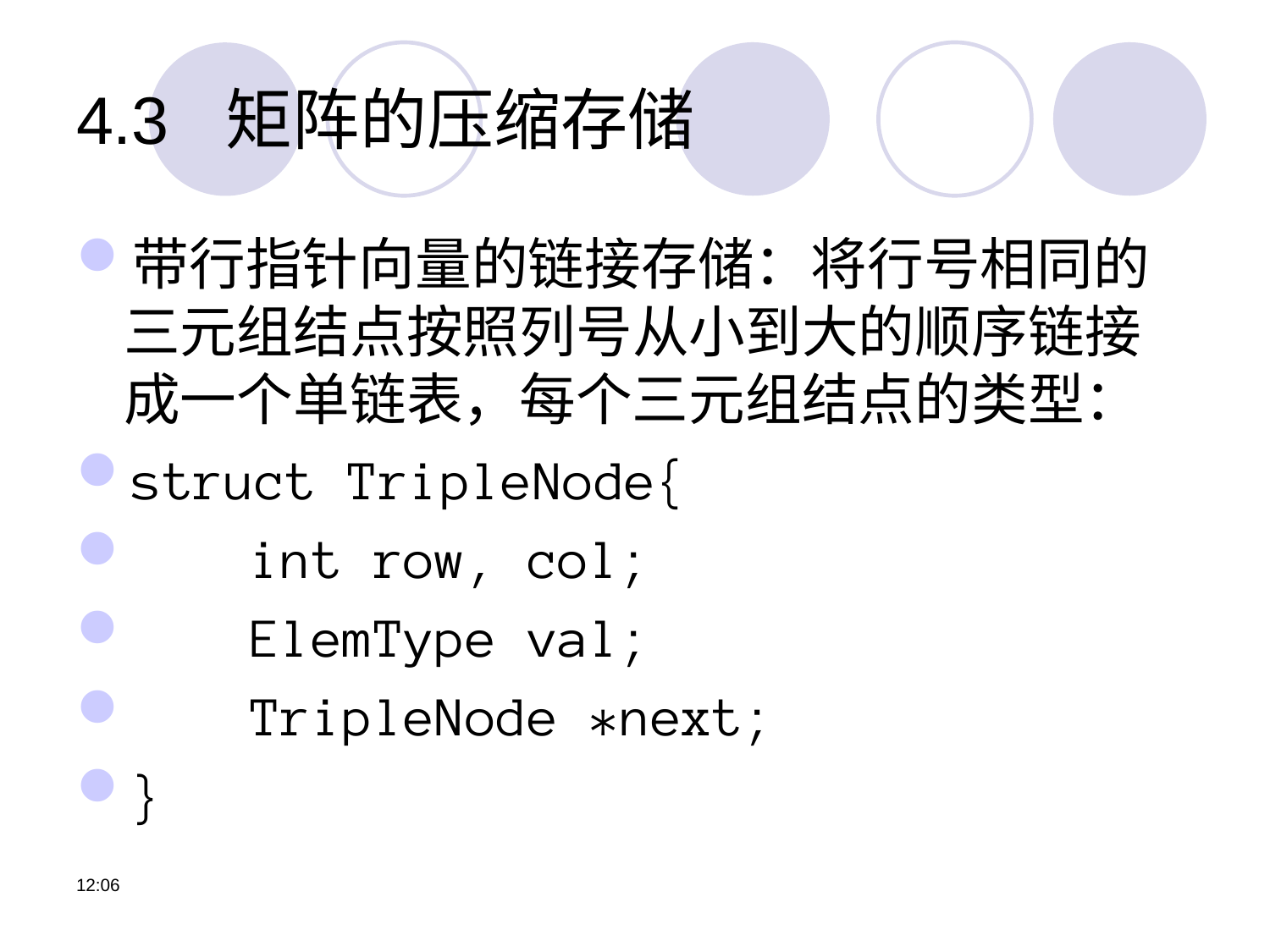

# 4.3 矩阵的压缩存储
带行指针向量的链接存储：将行号相同的三元组结点按照列号从小到大的顺序链接成一个单链表，每个三元组结点的类型：
struct TripleNode{
	int row, col;
	ElemType val;
	TripleNode *next;
}
12:06